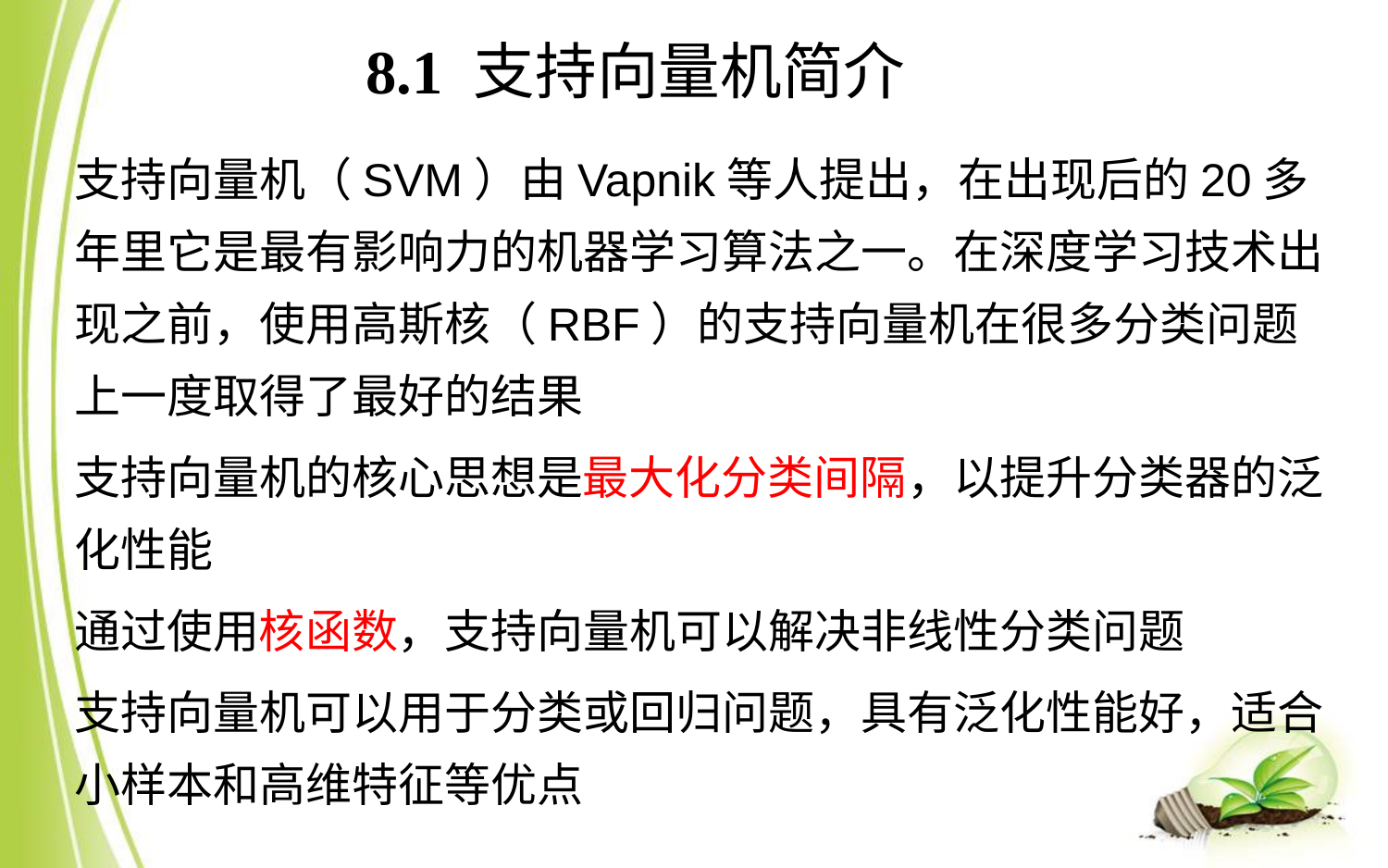

8.1 支持向量机简介
支持向量机（SVM）由Vapnik等人提出，在出现后的20多年里它是最有影响力的机器学习算法之一。在深度学习技术出现之前，使用高斯核（RBF）的支持向量机在很多分类问题上一度取得了最好的结果
支持向量机的核心思想是最大化分类间隔，以提升分类器的泛化性能
通过使用核函数，支持向量机可以解决非线性分类问题
支持向量机可以用于分类或回归问题，具有泛化性能好，适合小样本和高维特征等优点